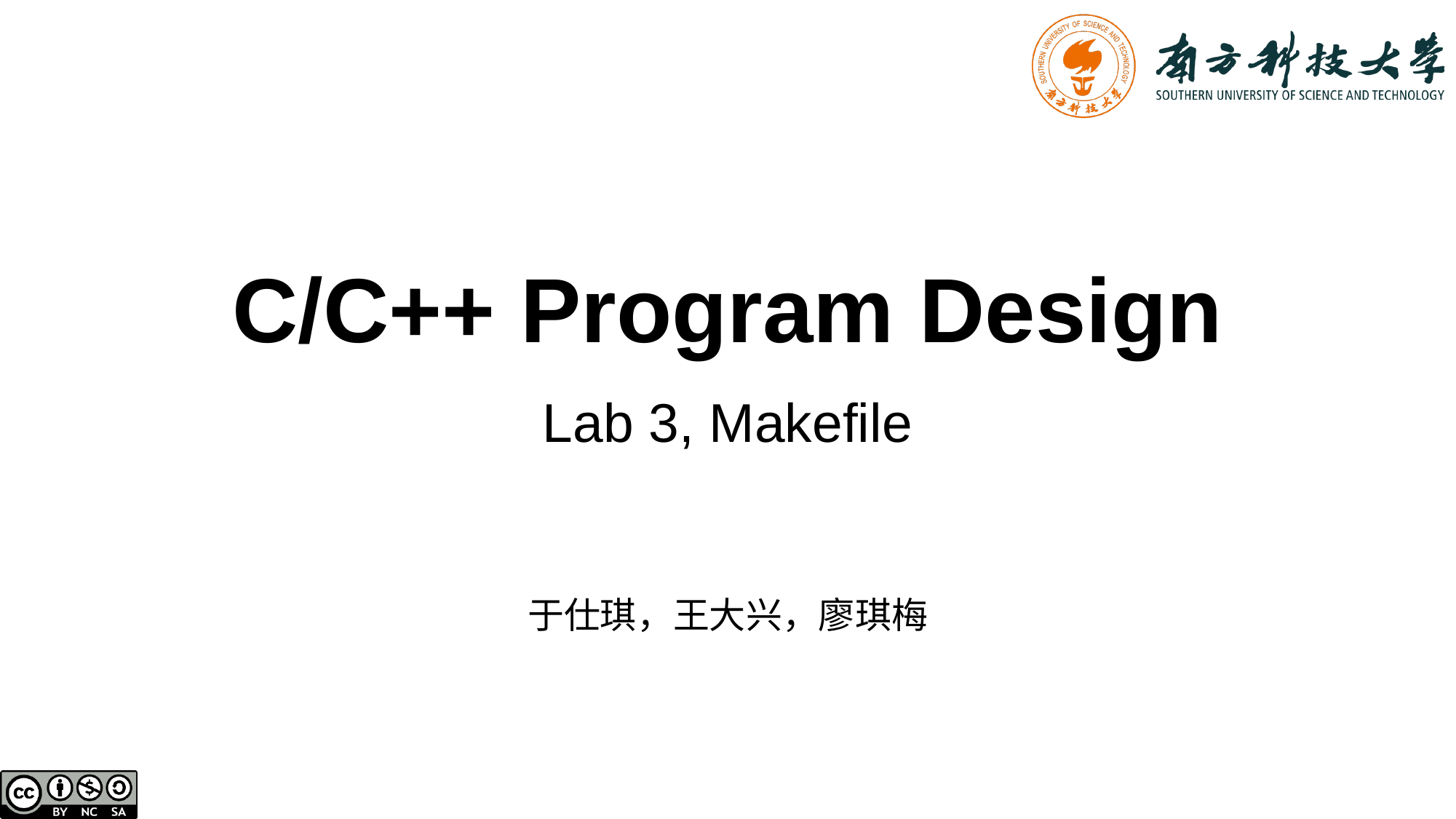

# C/C++ Program Design
Lab 3, Makefile

于仕琪，王大兴，廖琪梅